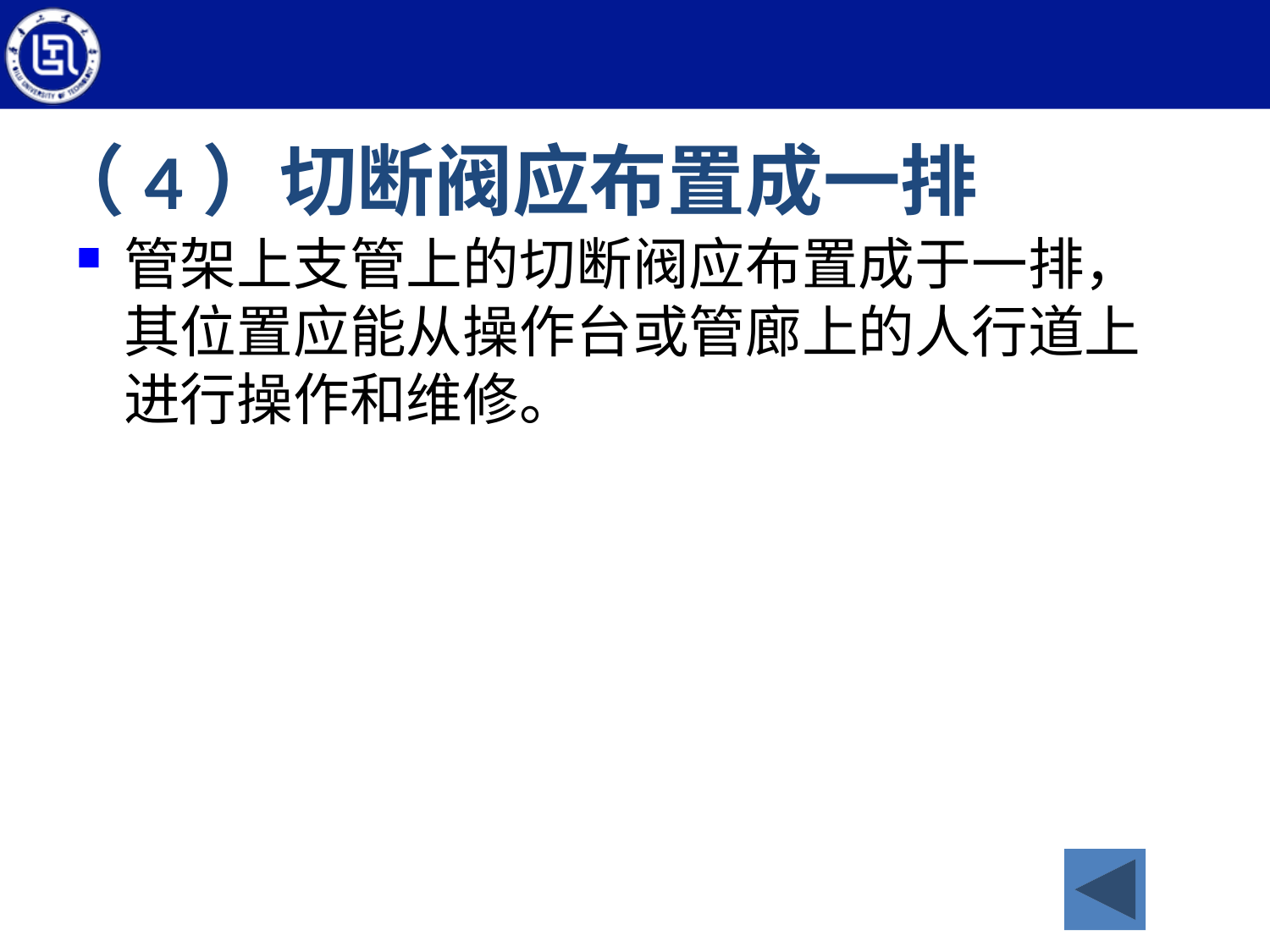

# （4）切断阀应布置成一排
管架上支管上的切断阀应布置成于一排，其位置应能从操作台或管廊上的人行道上进行操作和维修。